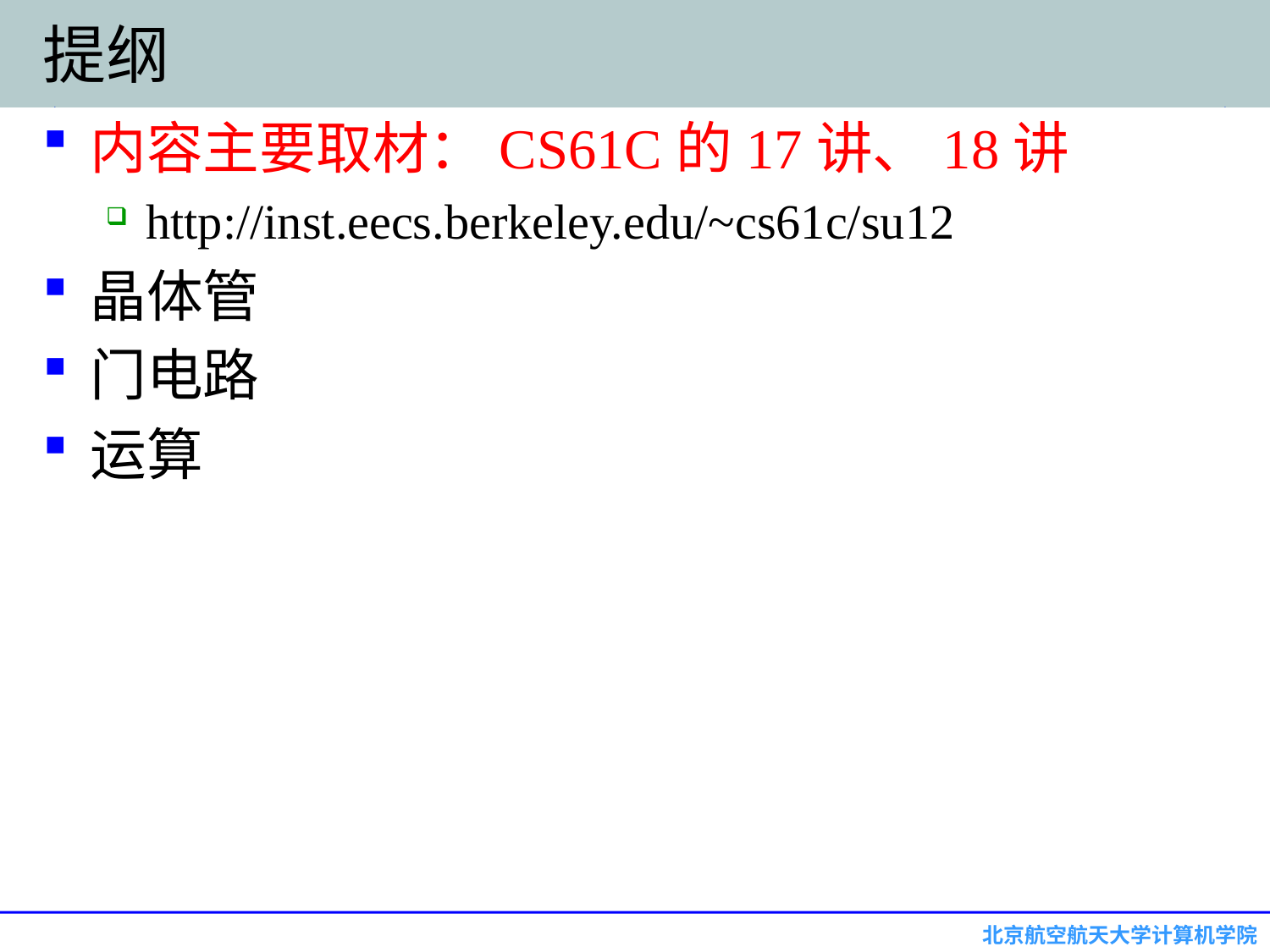

# 提纲
内容主要取材：CS61C的17讲、18讲
http://inst.eecs.berkeley.edu/~cs61c/su12
晶体管
门电路
运算